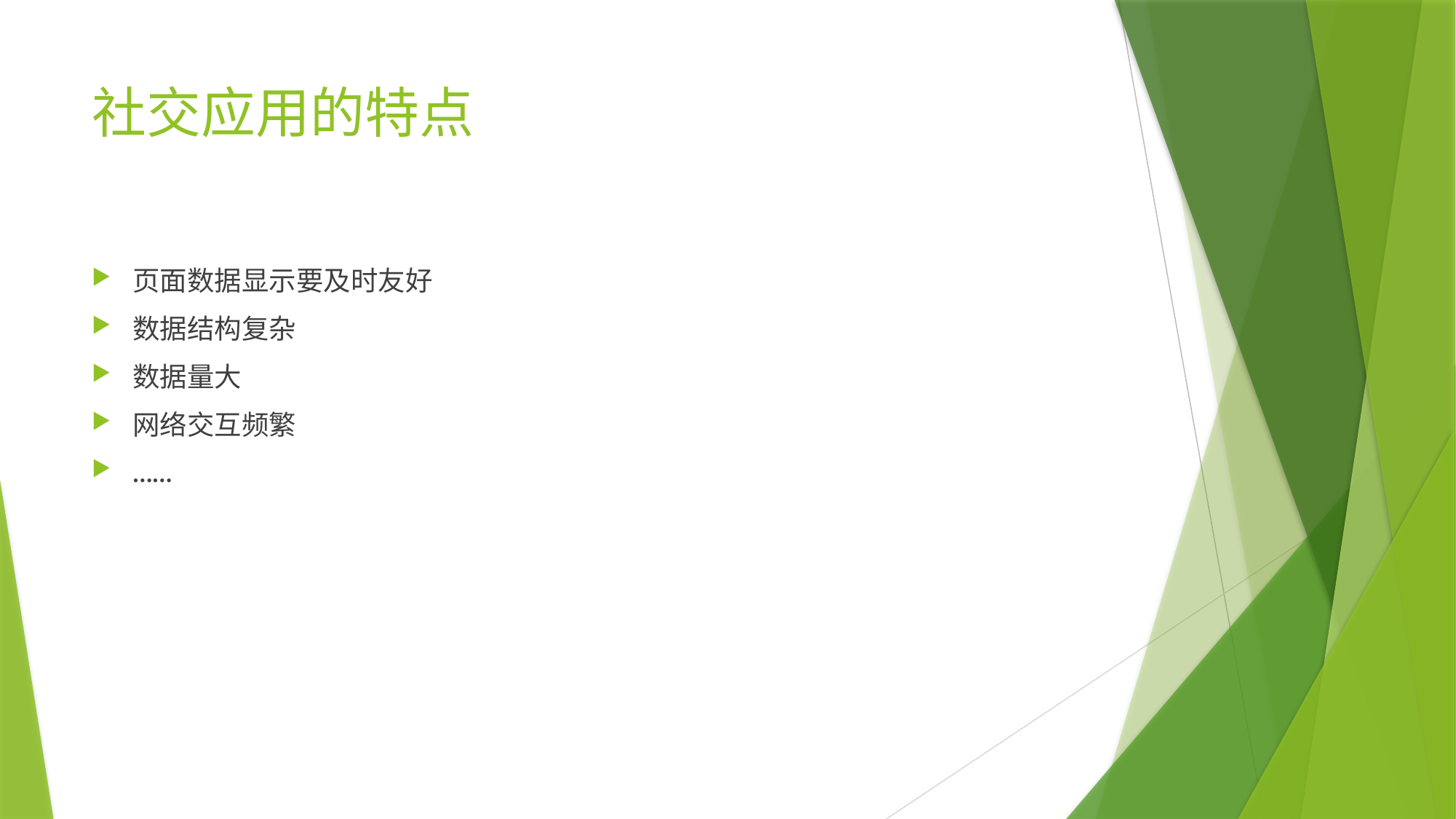

# 社交应用的特点
页面数据显示要及时友好
数据结构复杂
数据量大
网络交互频繁
……